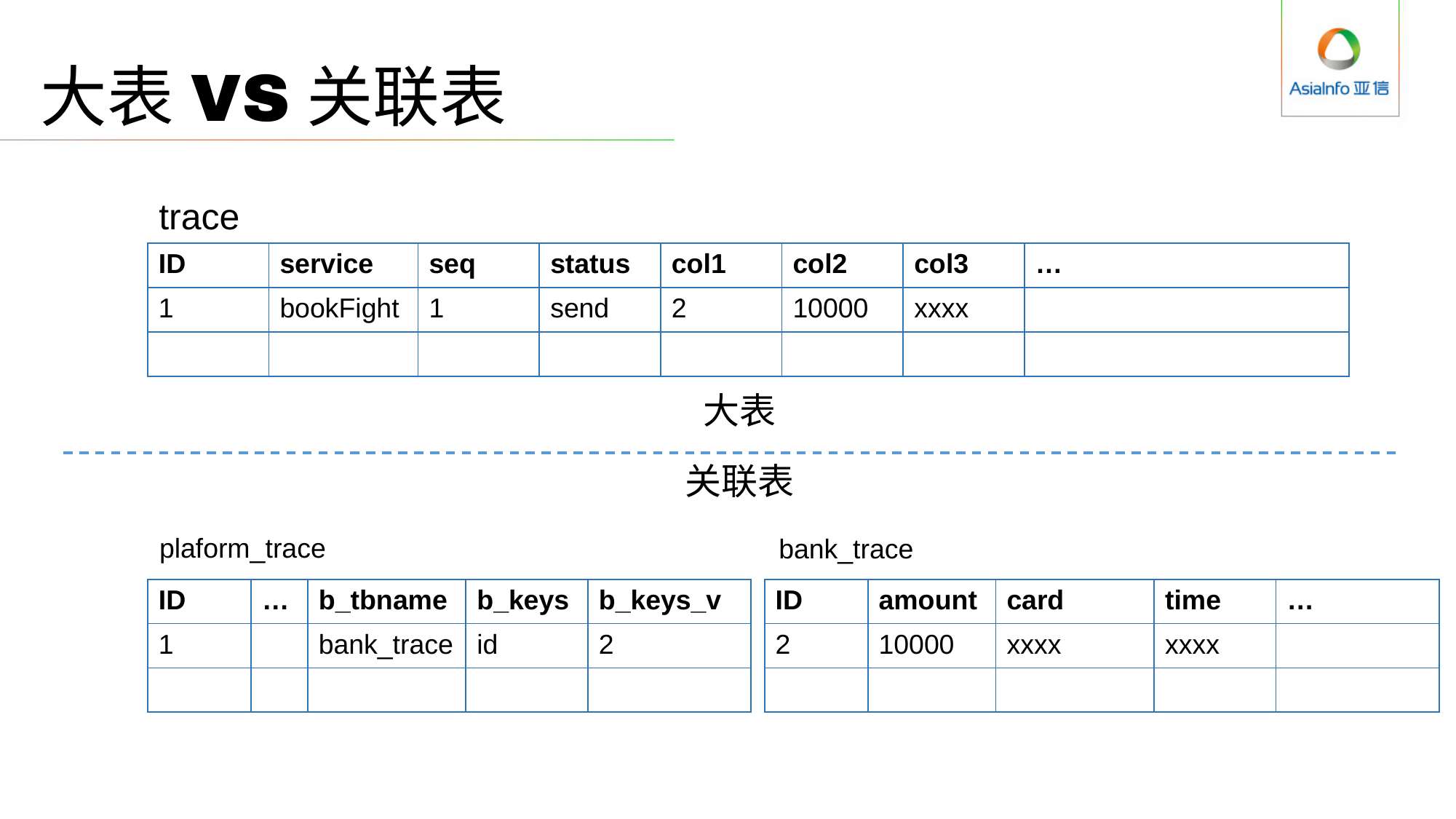

# 大表VS关联表
trace
| ID | service | seq | status | col1 | col2 | col3 | … |
| --- | --- | --- | --- | --- | --- | --- | --- |
| 1 | bookFight | 1 | send | 2 | 10000 | xxxx |  |
|  |  |  |  |  |  |  |  |
大表
关联表
plaform_trace
bank_trace
| ID | … | b\_tbname | b\_keys | b\_keys\_v |
| --- | --- | --- | --- | --- |
| 1 |  | bank\_trace | id | 2 |
|  |  |  |  |  |
| ID | amount | card | time | … |
| --- | --- | --- | --- | --- |
| 2 | 10000 | xxxx | xxxx |  |
|  |  |  |  |  |